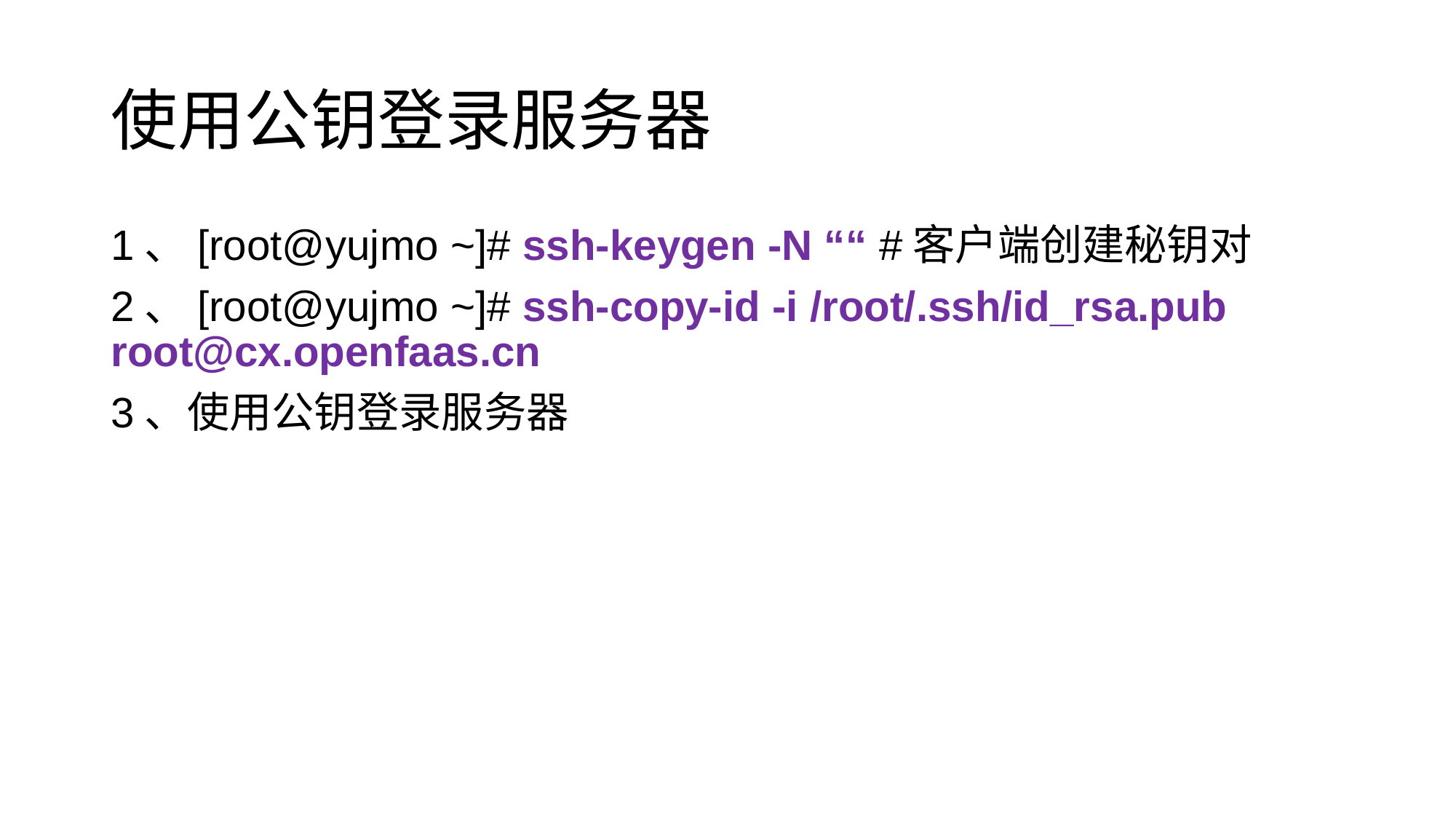

# 使用公钥登录服务器
1、[root@yujmo ~]# ssh-keygen -N ““ #客户端创建秘钥对
2、[root@yujmo ~]# ssh-copy-id -i /root/.ssh/id_rsa.pub root@cx.openfaas.cn
3、使用公钥登录服务器